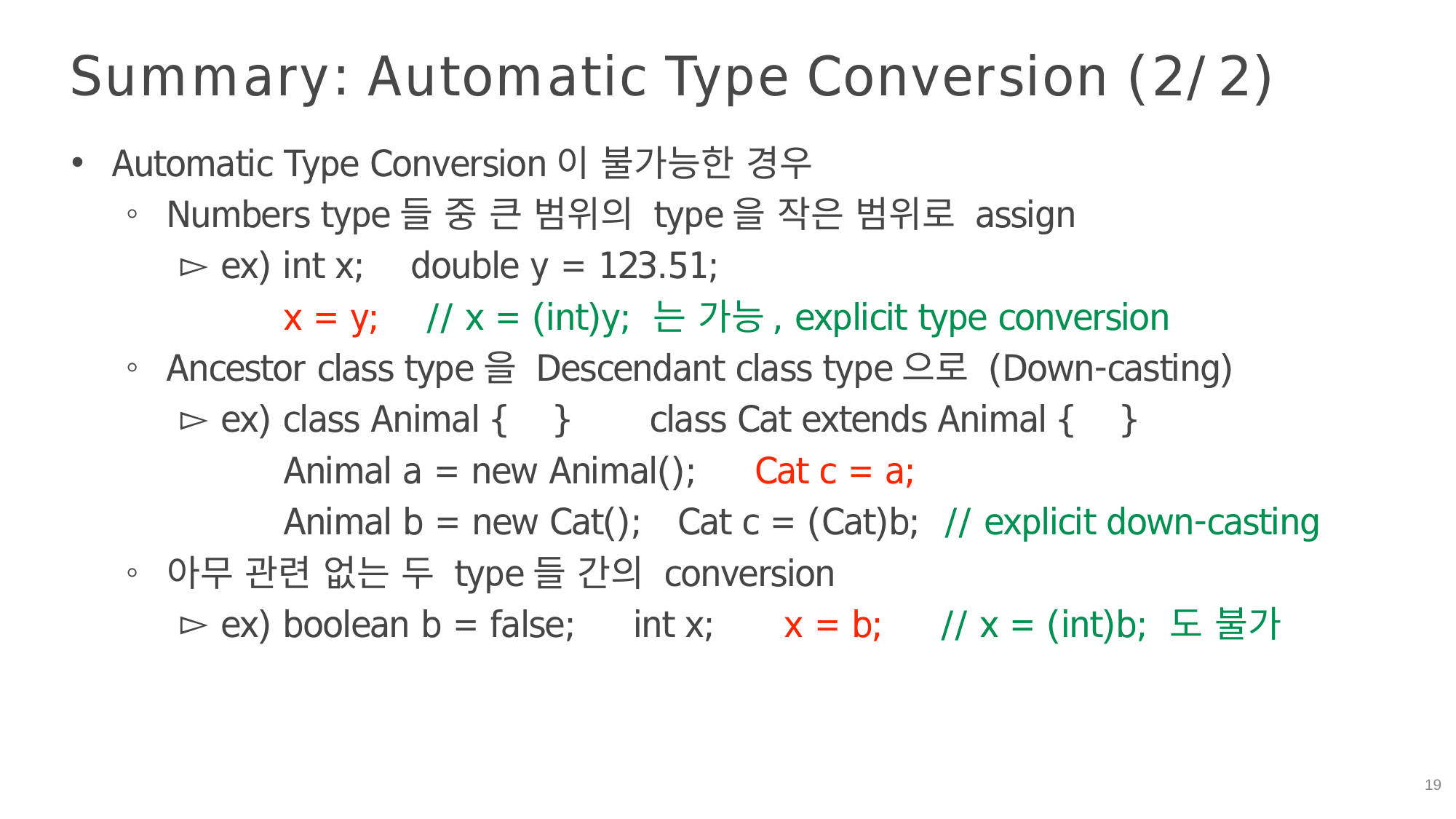

# Summary: Automatic Type Conversion (2/2)
Automatic Type Conversion이 불가능한 경우
Numbers type들 중 큰 범위의 type을 작은 범위로 assign
ex) int x;    double y = 123.51;
              x = y;    // x = (int)y; 는 가능, explicit type conversion
Ancestor class type을 Descendant class type으로 (Down-casting)
ex) class Animal {    }       class Cat extends Animal {    }
              Animal a = new Animal();     Cat c = a;
              Animal b = new Cat();   Cat c = (Cat)b;  // explicit down-casting
아무 관련 없는 두 type들 간의 conversion
ex) boolean b = false;     int x;      x = b;     // x = (int)b; 도 불가
19